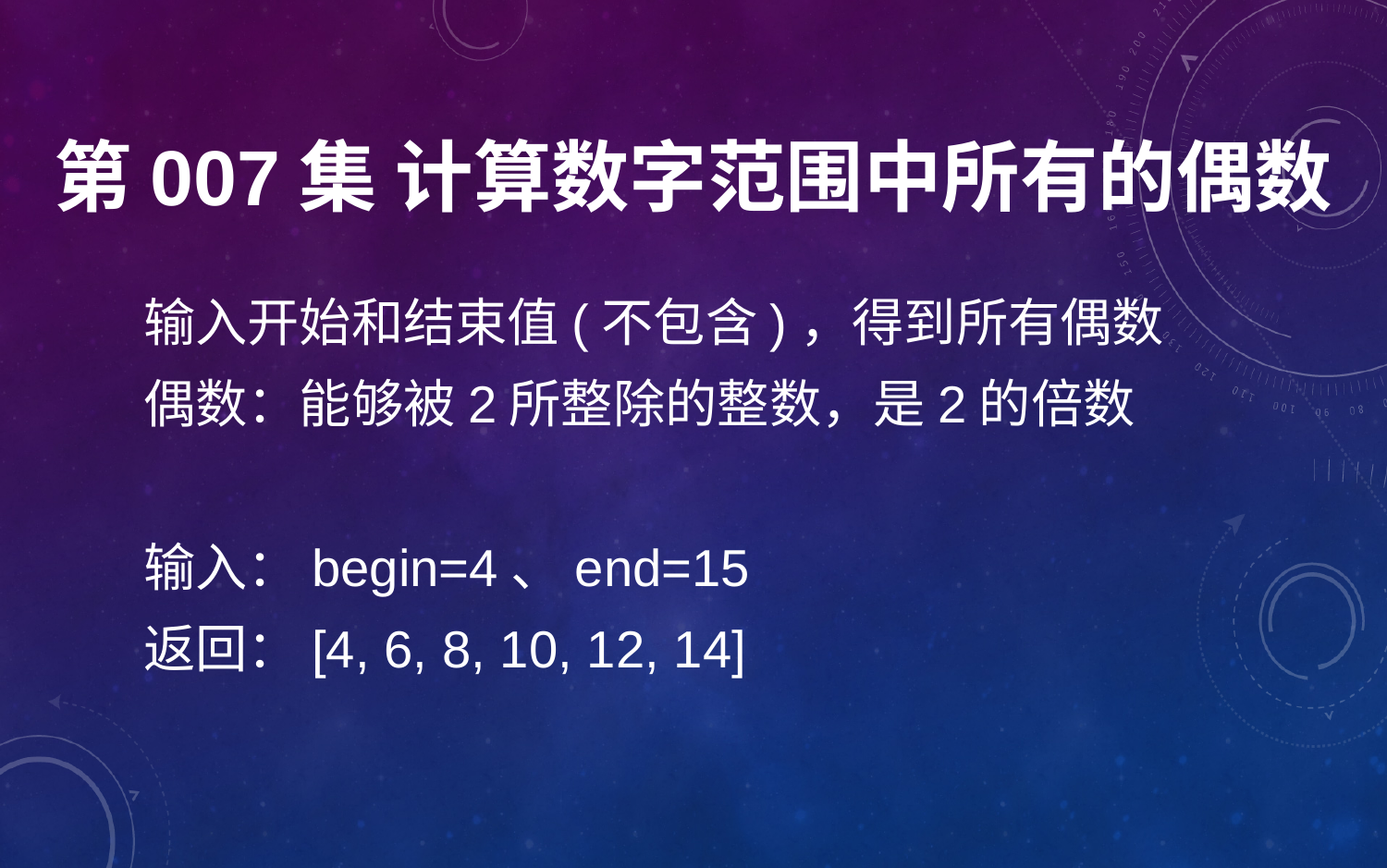

第007集 计算数字范围中所有的偶数
输入开始和结束值(不包含)，得到所有偶数
偶数：能够被2所整除的整数，是2的倍数

输入：begin=4、end=15
返回：[4, 6, 8, 10, 12, 14]